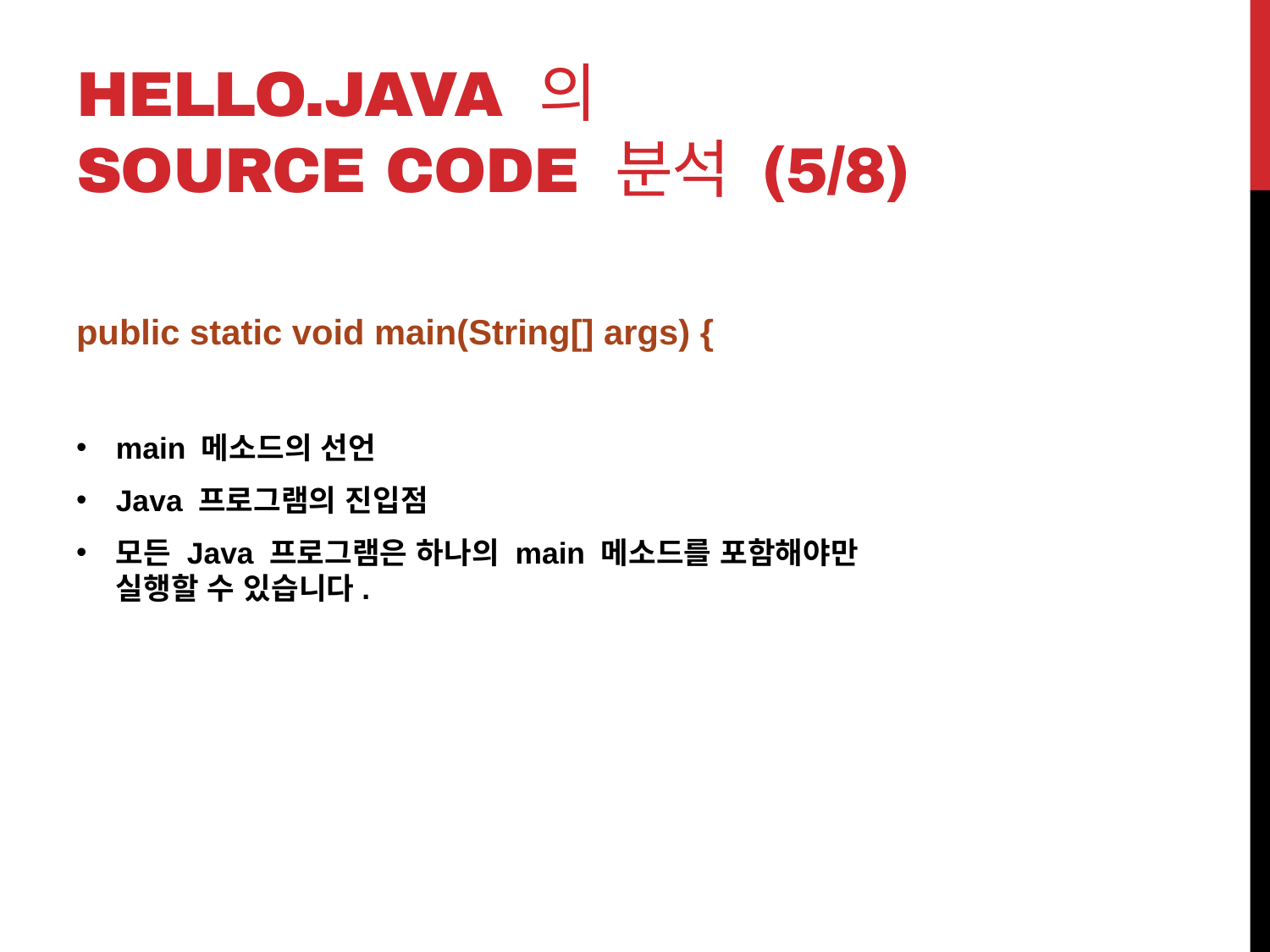

# Hello.java 의 Source Code 분석 (5/8)

public static void main(String[] args) {

main 메소드의 선언
Java 프로그램의 진입점
모든 Java 프로그램은 하나의 main 메소드를 포함해야만
실행할 수 있습니다.